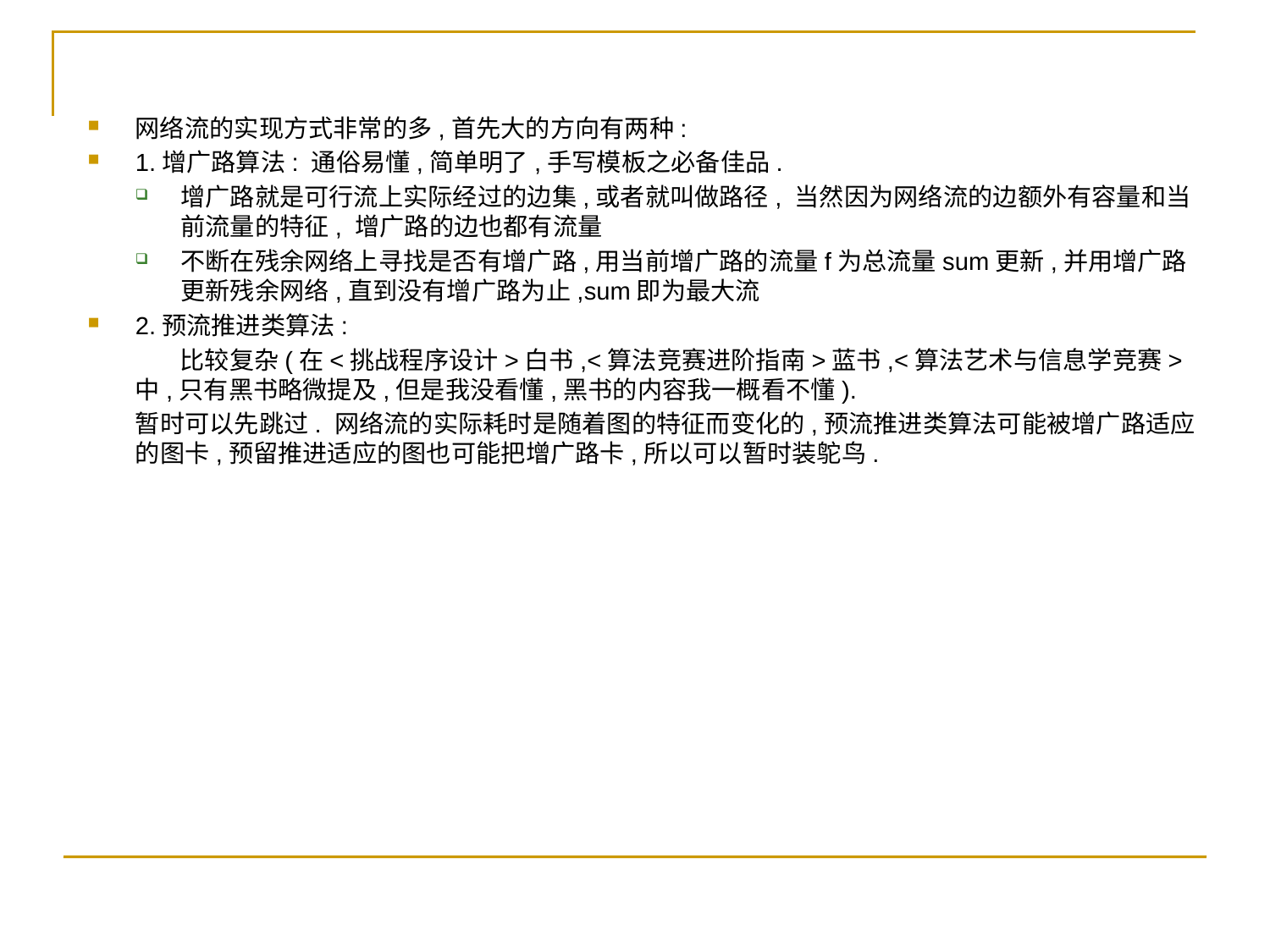

网络流的实现方式非常的多,首先大的方向有两种:
1.增广路算法: 通俗易懂,简单明了,手写模板之必备佳品.
增广路就是可行流上实际经过的边集,或者就叫做路径, 当然因为网络流的边额外有容量和当前流量的特征, 增广路的边也都有流量
不断在残余网络上寻找是否有增广路,用当前增广路的流量f为总流量sum更新,并用增广路更新残余网络,直到没有增广路为止,sum即为最大流
2.预流推进类算法:
       比较复杂(在<挑战程序设计>白书,<算法竞赛进阶指南>蓝书,<算法艺术与信息学竞赛>中,只有黑书略微提及,但是我没看懂,黑书的内容我一概看不懂).
暂时可以先跳过. 网络流的实际耗时是随着图的特征而变化的,预流推进类算法可能被增广路适应的图卡,预留推进适应的图也可能把增广路卡,所以可以暂时装鸵鸟.